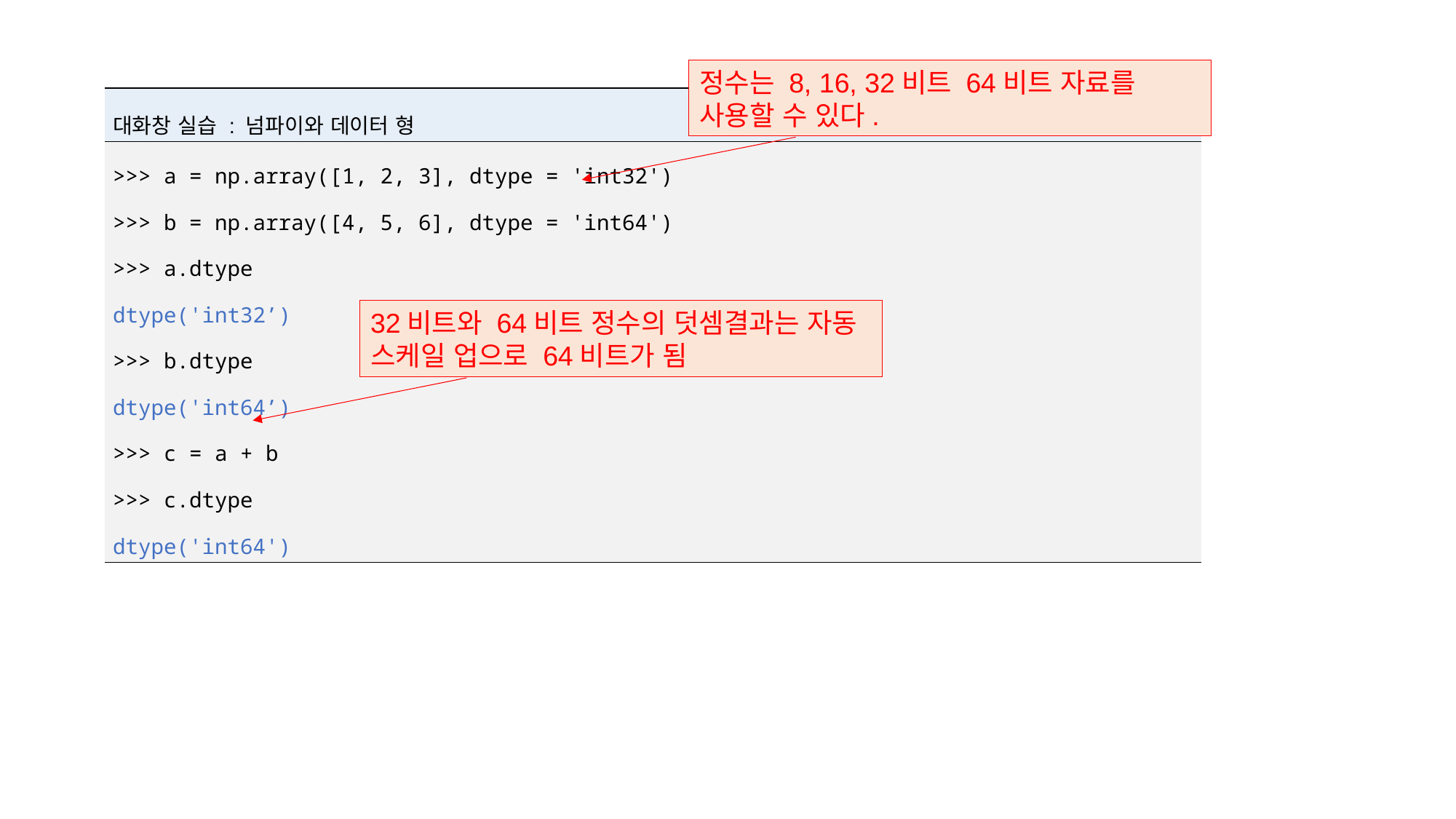

정수는 8, 16, 32비트 64비트 자료를 사용할 수 있다.
| 대화창 실습 : 넘파이와 데이터 형 |
| --- |
| >>> a = np.array([1, 2, 3], dtype = 'int32') >>> b = np.array([4, 5, 6], dtype = 'int64') >>> a.dtype dtype('int32’) >>> b.dtype dtype('int64’) >>> c = a + b >>> c.dtype dtype('int64') |
32비트와 64비트 정수의 덧셈결과는 자동 스케일 업으로 64비트가 됨